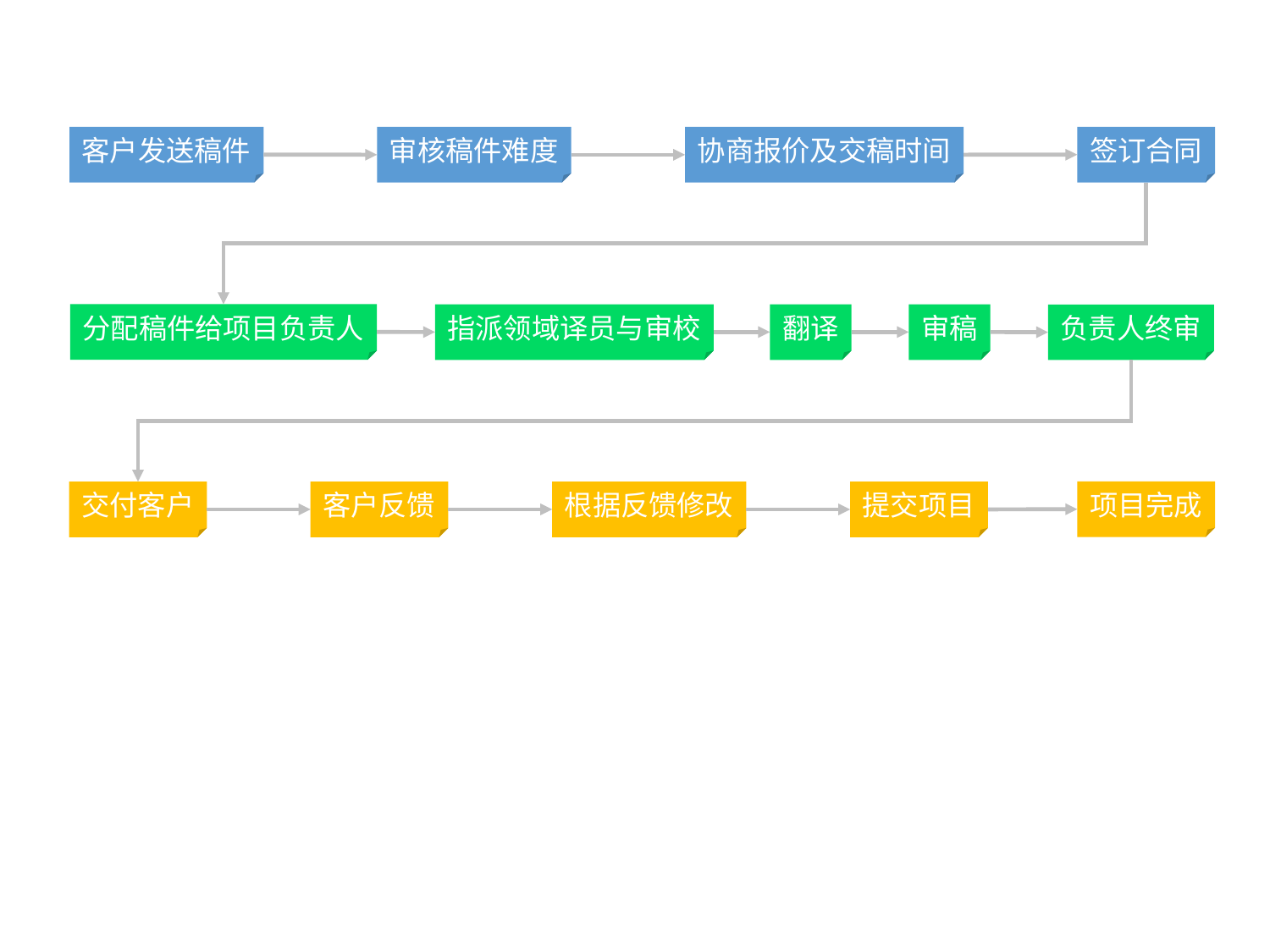

客户发送稿件
签订合同
审核稿件难度
协商报价及交稿时间
分配稿件给项目负责人
指派领域译员与审校
翻译
审稿
负责人终审
项目完成
交付客户
客户反馈
根据反馈修改
提交项目